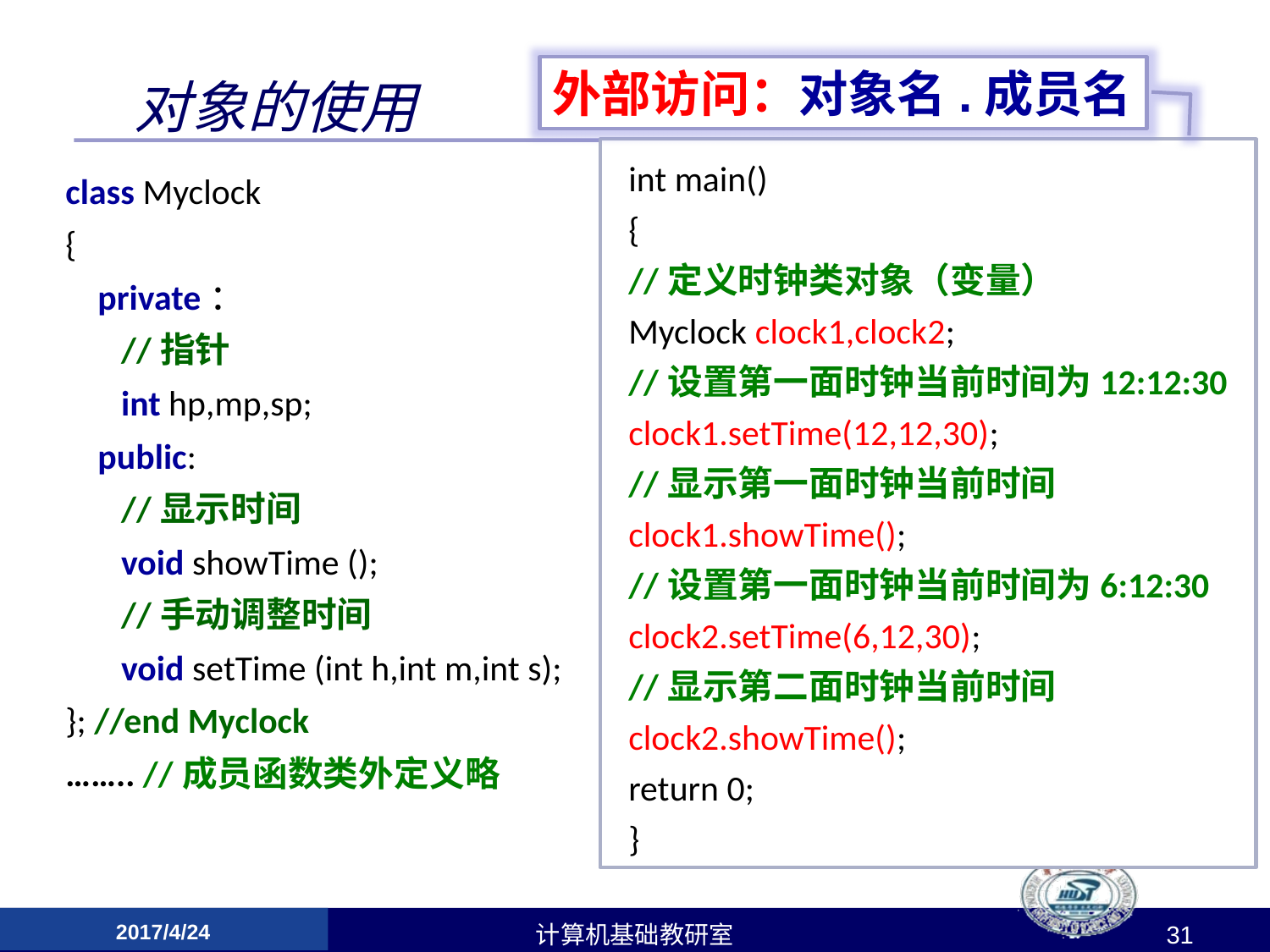

外部访问：对象名.成员名
# 对象的使用
int main()
{
//定义时钟类对象（变量）
Myclock clock1,clock2;
//设置第一面时钟当前时间为12:12:30
clock1.setTime(12,12,30);
//显示第一面时钟当前时间
clock1.showTime();
//设置第一面时钟当前时间为6:12:30
clock2.setTime(6,12,30);
//显示第二面时钟当前时间
clock2.showTime();
return 0;
}
class Myclock
{
    private：
//指针
int hp,mp,sp;
    public:
//显示时间
void showTime ();
//手动调整时间
void setTime (int h,int m,int s);
}; //end Myclock
…….. //成员函数类外定义略

2017/4/24
计算机基础教研室
31